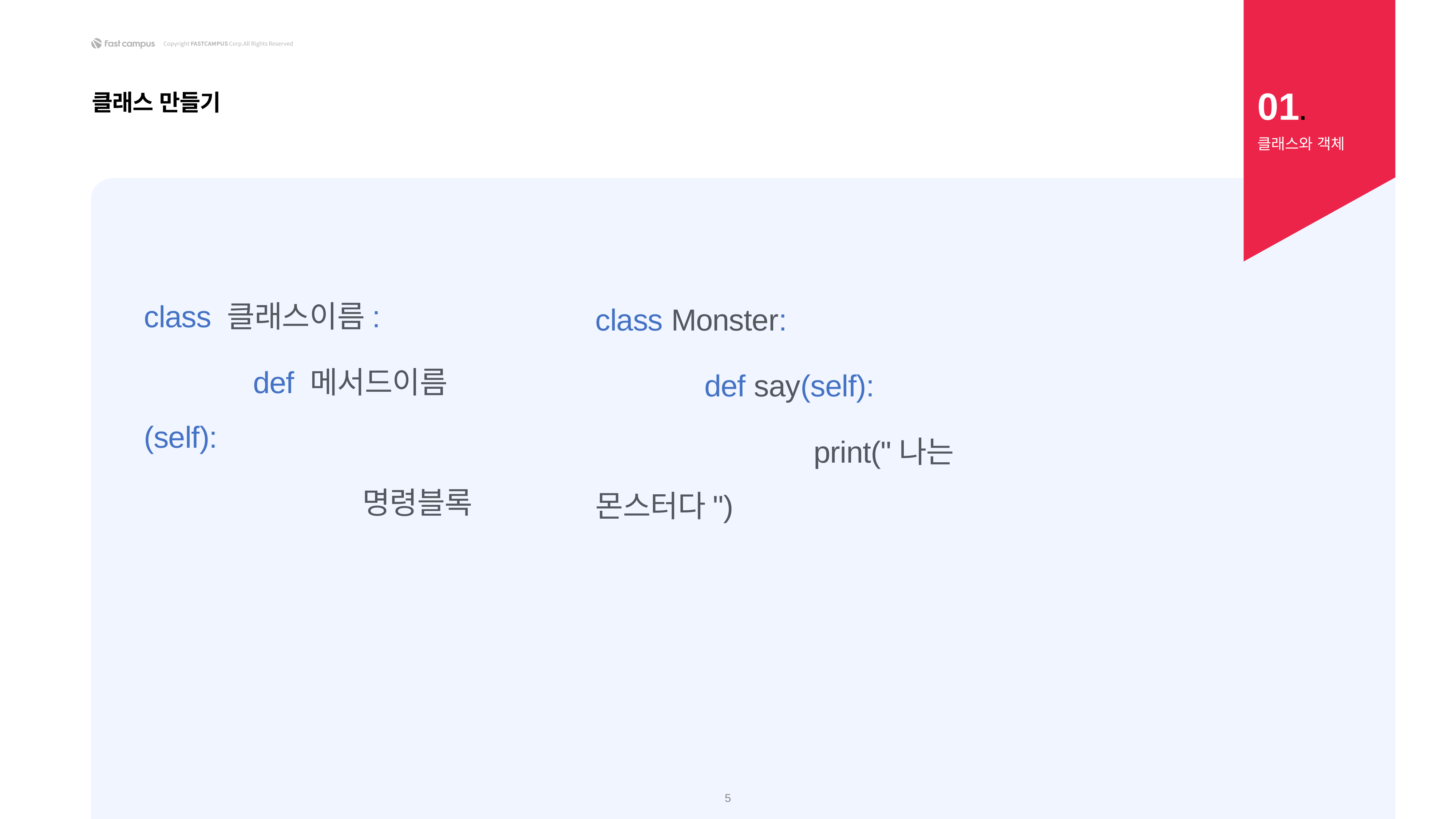

01.
클래스 만들기
클래스와 객체
class 클래스이름:
		def 메서드이름(self):
				명령블록
class Monster:
		def say(self):
				print("나는 몬스터다")
5